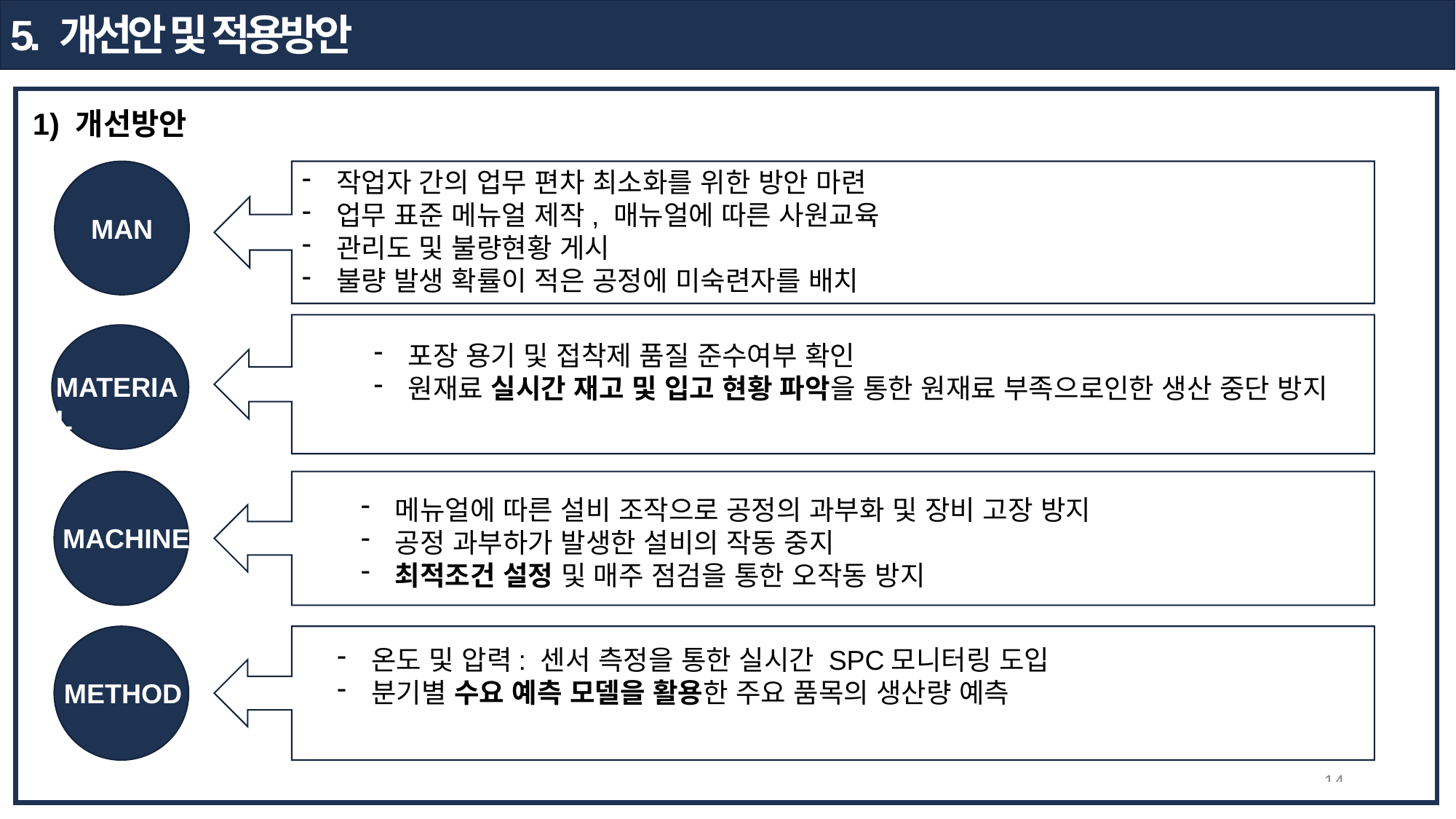

5. 개선안 및 적용방안

1) 개선방안
작업자 간의 업무 편차 최소화를 위한 방안 마련
업무 표준 메뉴얼 제작, 매뉴얼에 따른 사원교육
관리도 및 불량현황 게시
불량 발생 확률이 적은 공정에 미숙련자를 배치
MAN

포장 용기 및 접착제 품질 준수여부 확인
원재료 실시간 재고 및 입고 현황 파악을 통한 원재료 부족으로인한 생산 중단 방지

MATERIAL

메뉴얼에 따른 설비 조작으로 공정의 과부화 및 장비 고장 방지
공정 과부하가 발생한 설비의 작동 중지
최적조건 설정 및 매주 점검을 통한 오작동 방지
MACHINE

온도 및 압력: 센서 측정을 통한 실시간 SPC모니터링 도입
분기별 수요 예측 모델을 활용한 주요 품목의 생산량 예측
METHOD
14